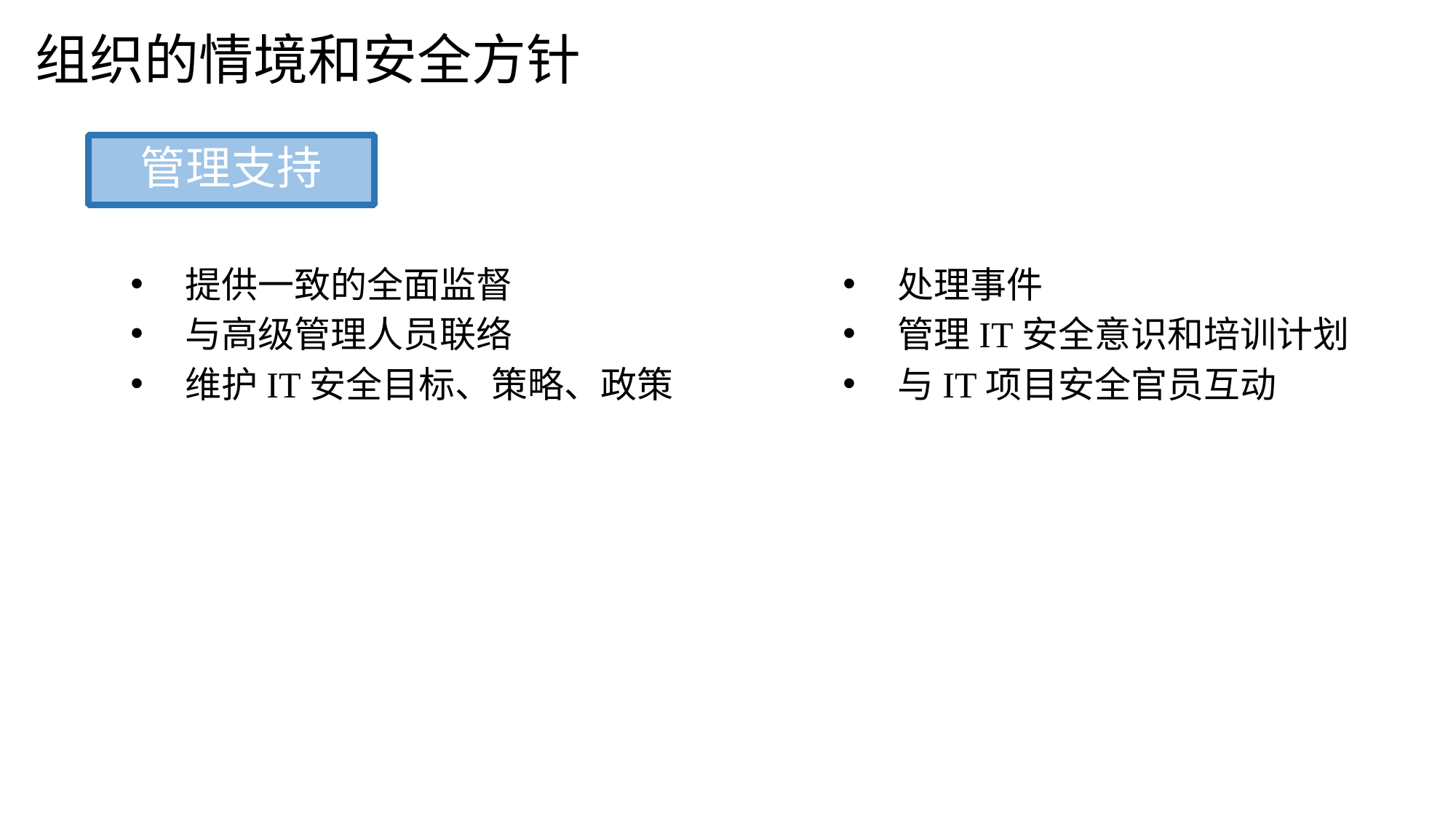

组织的情境和安全方针

管理支持
提供一致的全面监督
与高级管理人员联络
维护IT安全目标、策略、政策
处理事件
管理IT安全意识和培训计划
与IT项目安全官员互动